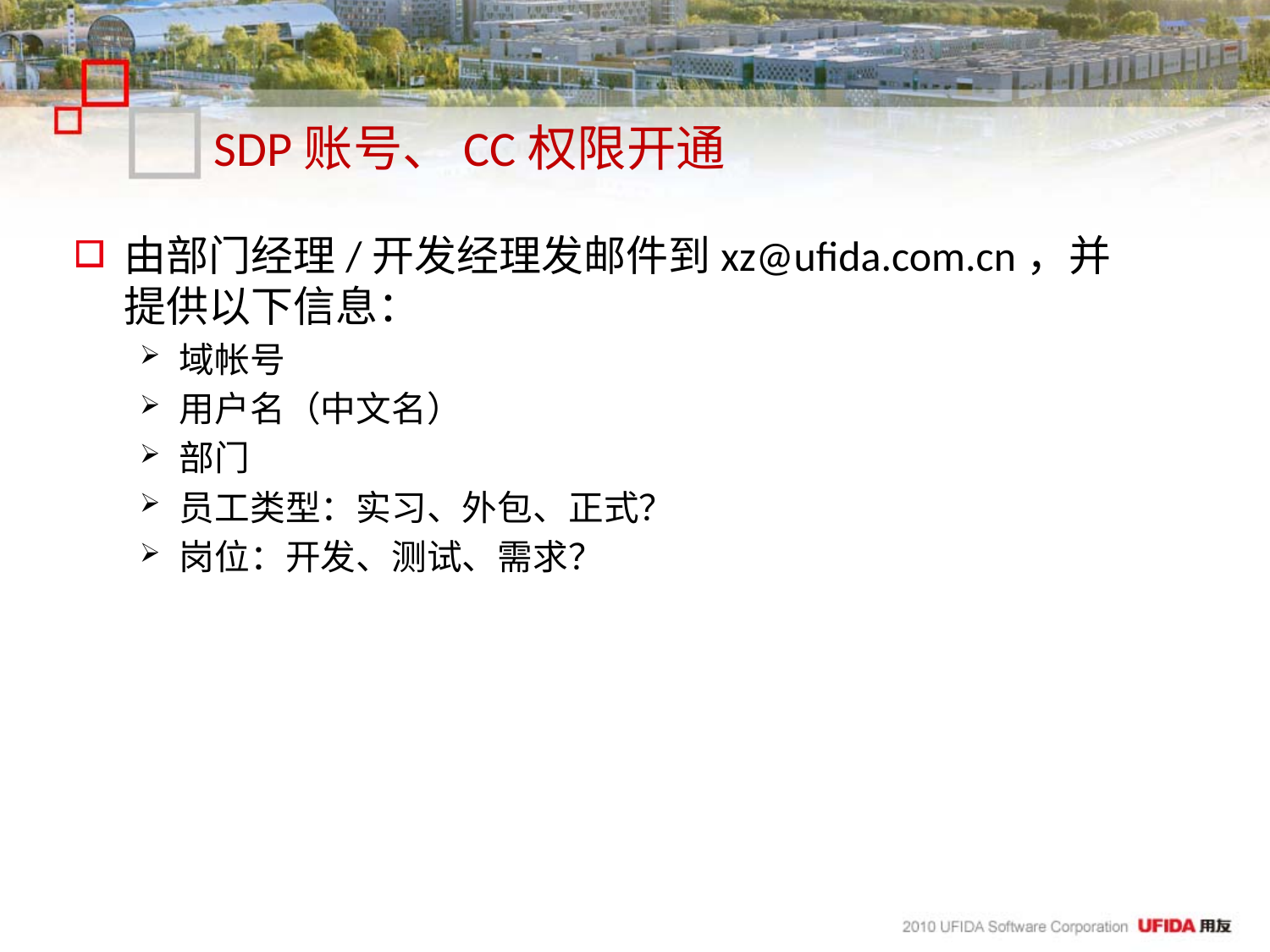

# SDP账号、CC权限开通
由部门经理/开发经理发邮件到xz@ufida.com.cn，并提供以下信息：
域帐号
用户名（中文名）
部门
员工类型：实习、外包、正式？
岗位：开发、测试、需求？